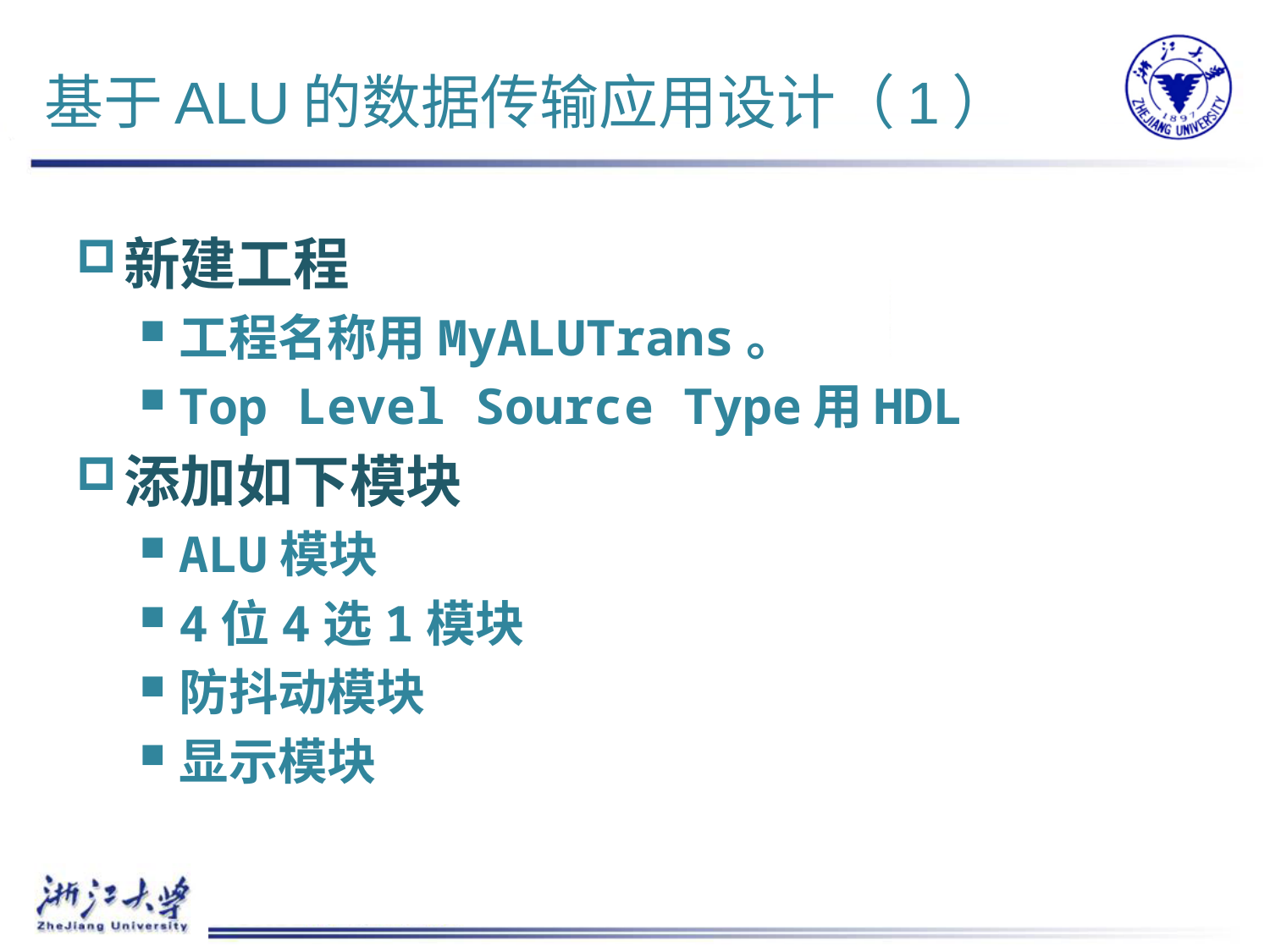

# 基于ALU的数据传输应用设计（1）
新建工程
工程名称用MyALUTrans。
Top Level Source Type用HDL
添加如下模块
ALU模块
4位4选1模块
防抖动模块
显示模块